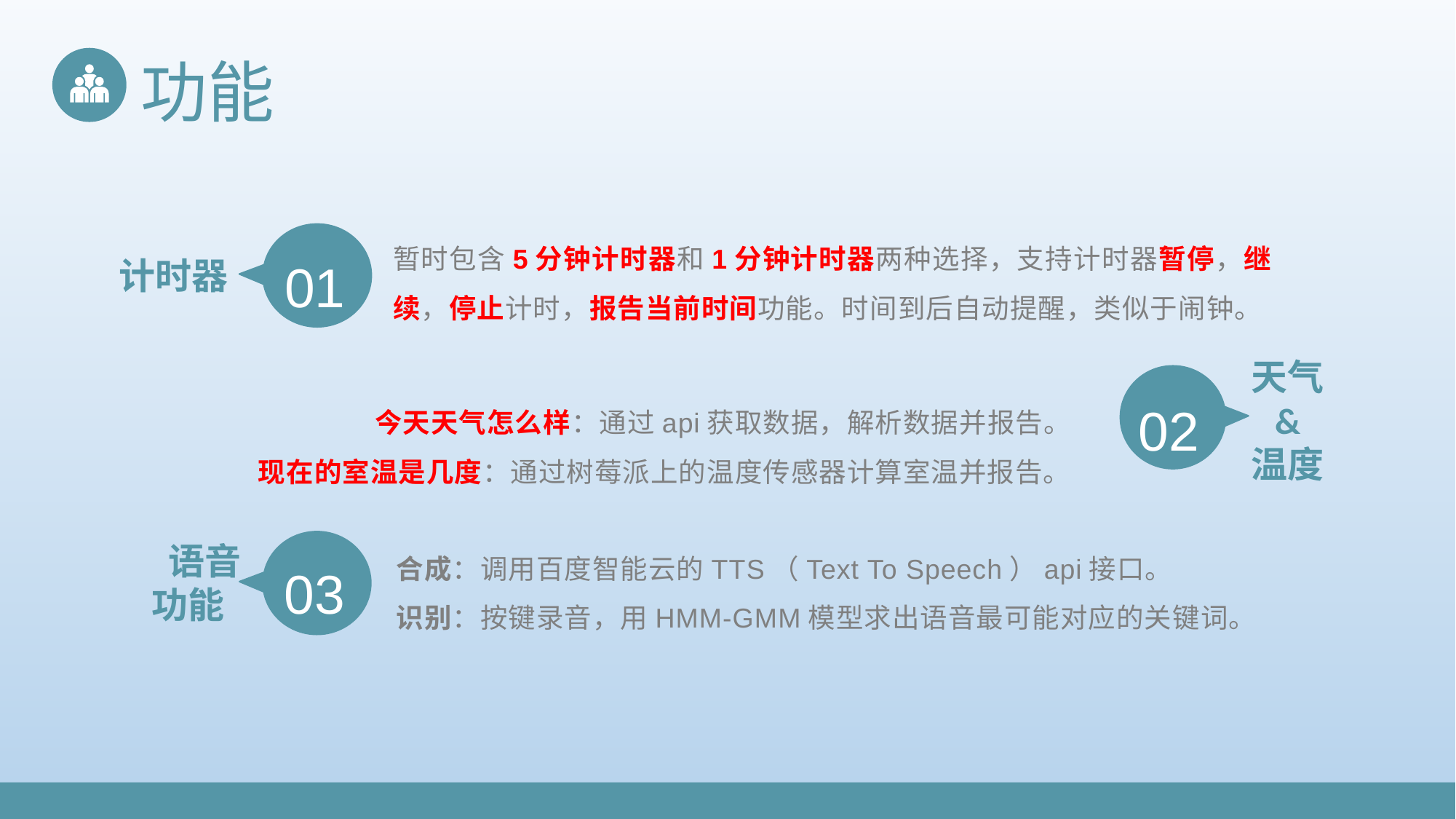

功能
01

暂时包含5分钟计时器和1分钟计时器两种选择，支持计时器暂停，继续，停止计时，报告当前时间功能。时间到后自动提醒，类似于闹钟。
计时器
天气
&
温度
02

今天天气怎么样：通过api获取数据，解析数据并报告。
现在的室温是几度：通过树莓派上的温度传感器计算室温并报告。
03

合成：调用百度智能云的TTS（Text To Speech）api接口。
识别：按键录音，用HMM-GMM模型求出语音最可能对应的关键词。
 语音
功能